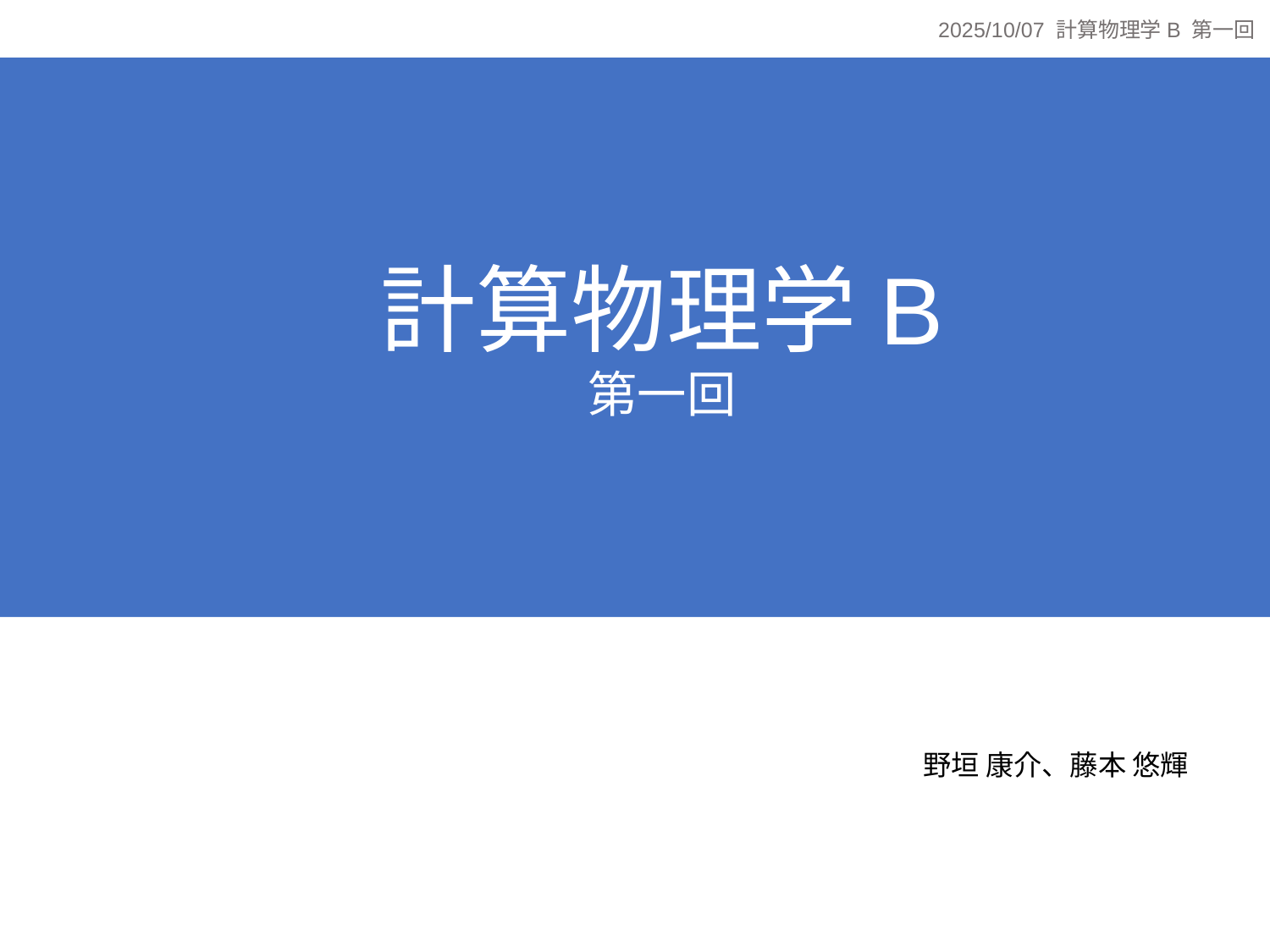

2025/10/07 計算物理学B 第一回

計算物理学B
第一回
野垣 康介、藤本 悠輝